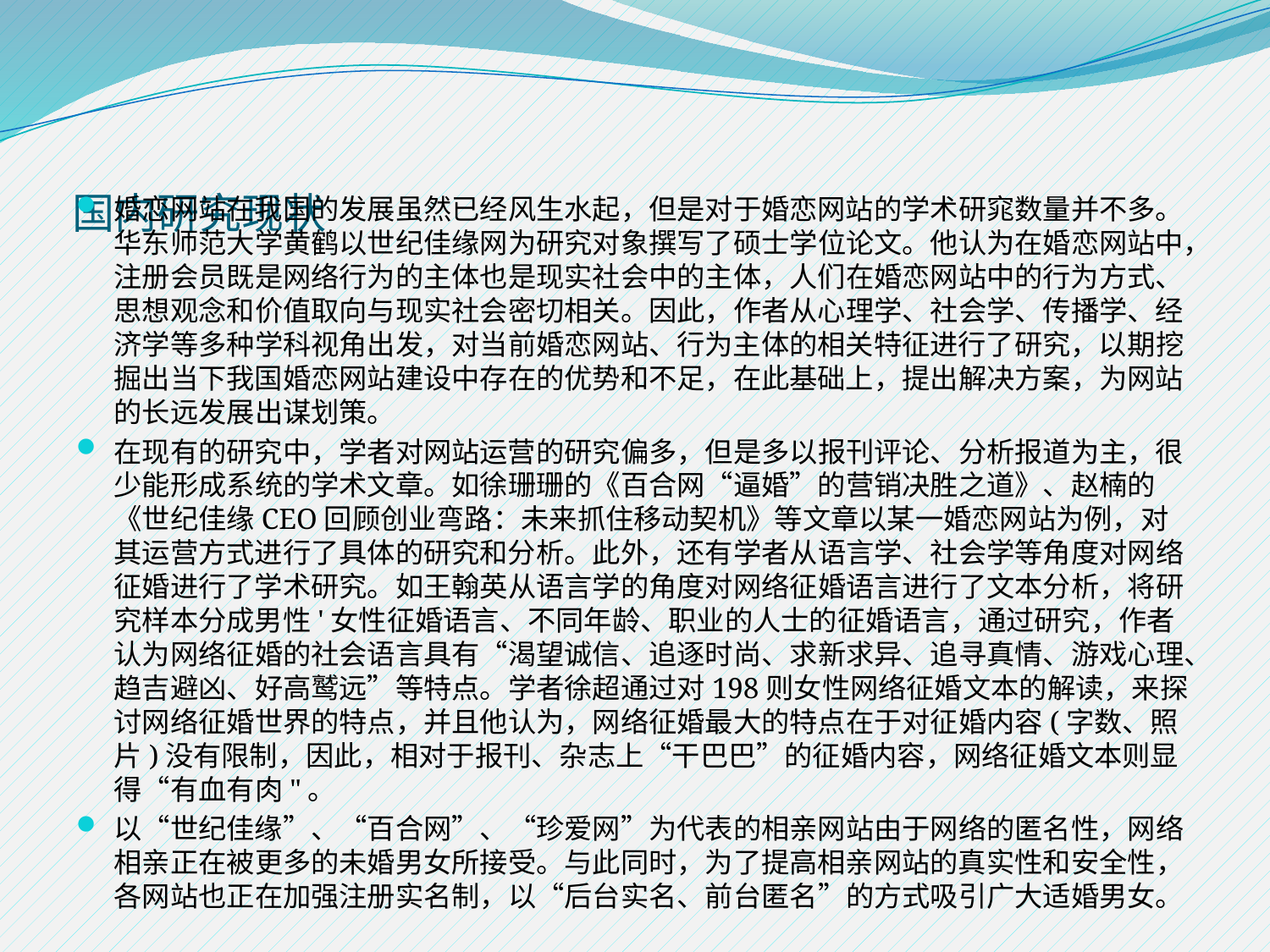

# 国内研究现状
婚恋网站在我国的发展虽然已经风生水起，但是对于婚恋网站的学术研窕数量并不多。华东师范大学黄鹤以世纪佳缘网为研究对象撰写了硕士学位论文。他认为在婚恋网站中，注册会员既是网络行为的主体也是现实社会中的主体，人们在婚恋网站中的行为方式、思想观念和价值取向与现实社会密切相关。因此，作者从心理学、社会学、传播学、经济学等多种学科视角出发，对当前婚恋网站、行为主体的相关特征进行了研究，以期挖掘出当下我国婚恋网站建设中存在的优势和不足，在此基础上，提出解决方案，为网站的长远发展出谋划策。
在现有的研究中，学者对网站运营的研究偏多，但是多以报刊评论、分析报道为主，很少能形成系统的学术文章。如徐珊珊的《百合网“逼婚”的营销决胜之道》、赵楠的《世纪佳缘CEO回顾创业弯路：未来抓住移动契机》等文章以某一婚恋网站为例，对其运营方式进行了具体的研究和分析。此外，还有学者从语言学、社会学等角度对网络征婚进行了学术研究。如王翰英从语言学的角度对网络征婚语言进行了文本分析，将研究样本分成男性'女性征婚语言、不同年龄、职业的人士的征婚语言，通过研究，作者认为网络征婚的社会语言具有“渴望诚信、追逐时尚、求新求异、追寻真情、游戏心理、趋吉避凶、好高鹫远”等特点。学者徐超通过对198则女性网络征婚文本的解读，来探讨网络征婚世界的特点，并且他认为，网络征婚最大的特点在于对征婚内容(字数、照片)没有限制，因此，相对于报刊、杂志上“干巴巴”的征婚内容，网络征婚文本则显得“有血有肉"。
以“世纪佳缘”、“百合网”、“珍爱网”为代表的相亲网站由于网络的匿名性，网络相亲正在被更多的未婚男女所接受。与此同时，为了提高相亲网站的真实性和安全性，各网站也正在加强注册实名制，以“后台实名、前台匿名”的方式吸引广大适婚男女。